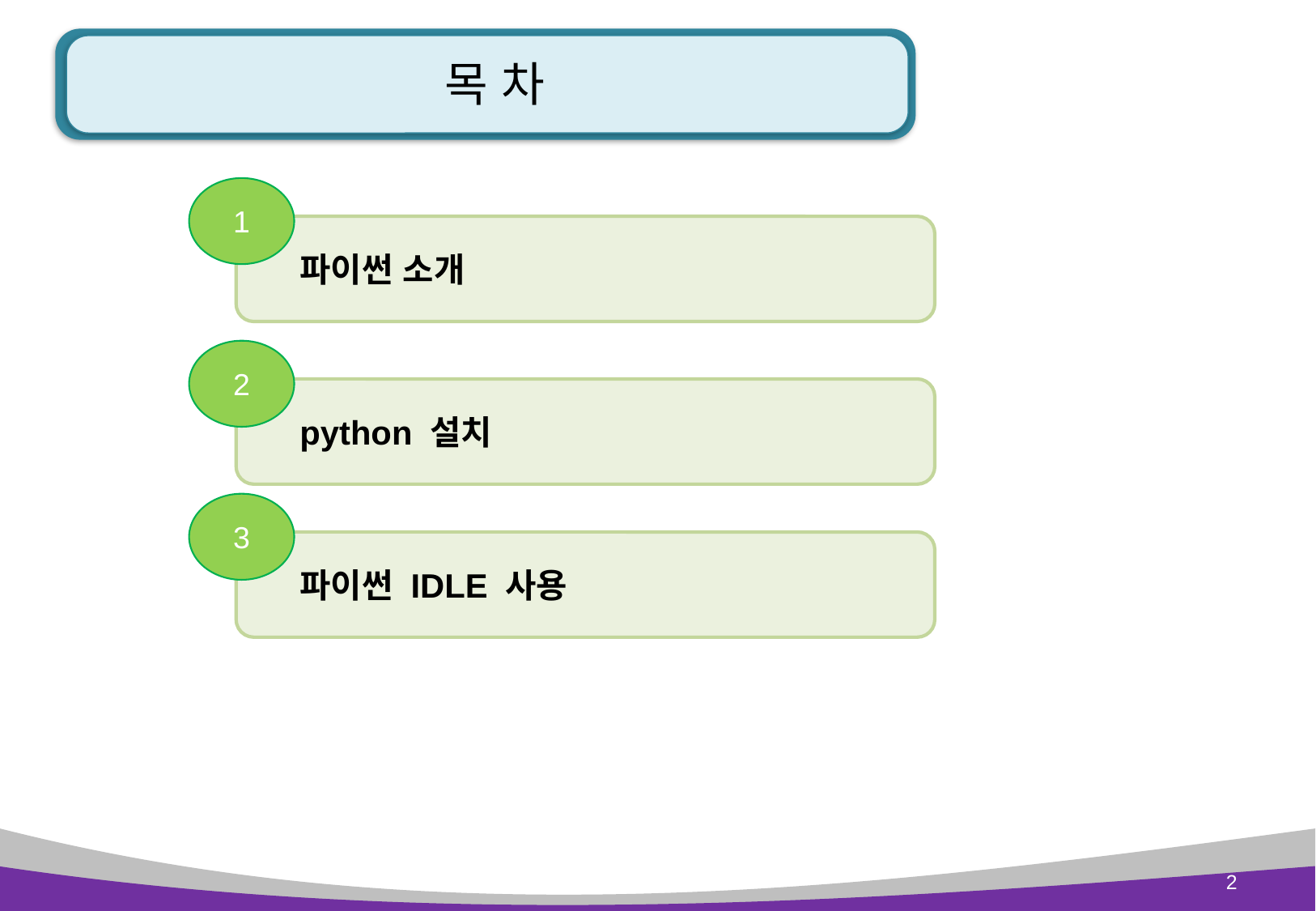

# 목 차
1
     파이썬 소개
2
     python 설치
3
     파이썬 IDLE 사용
2